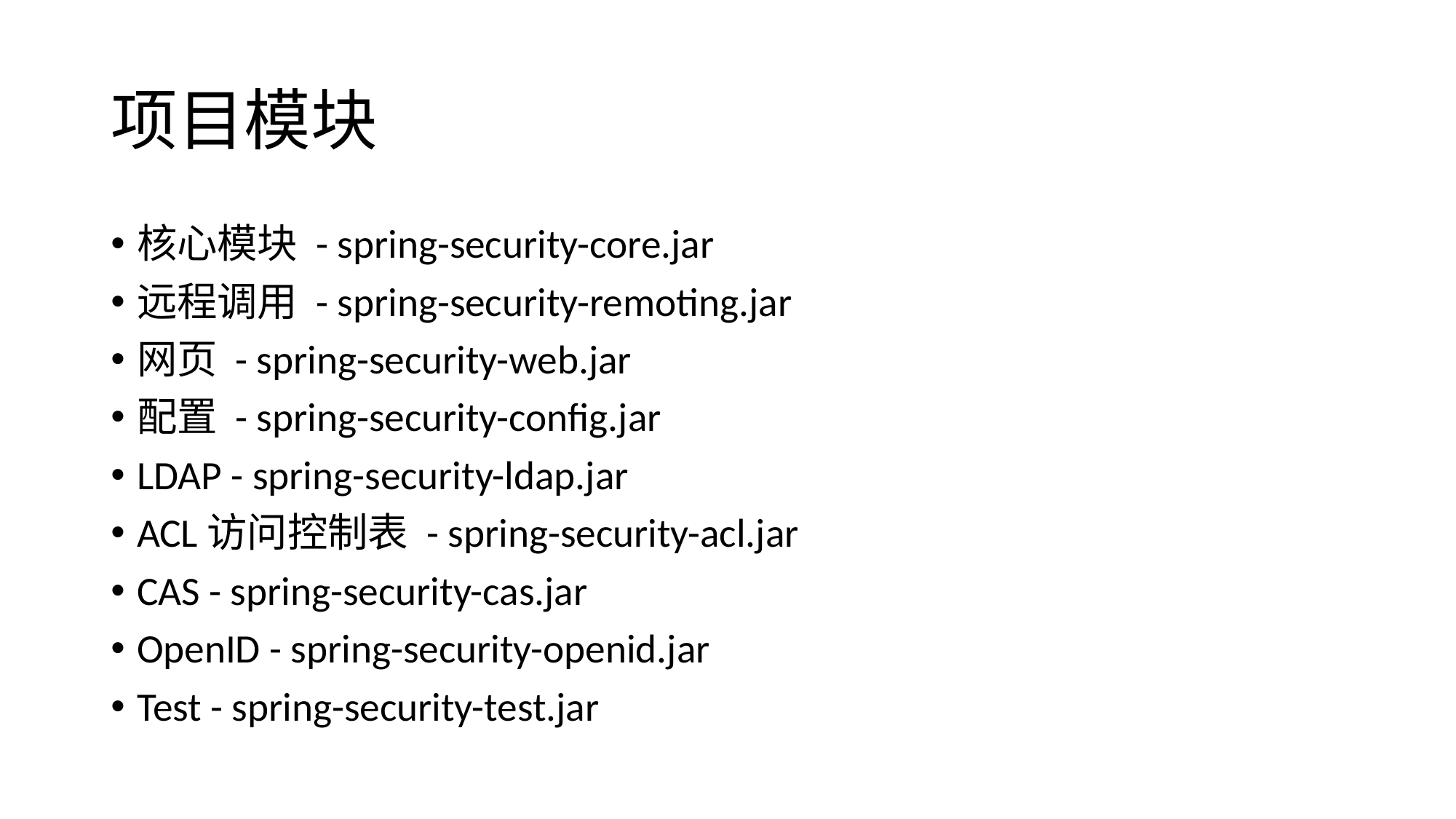

# 项目模块
核心模块 - spring-security-core.jar
远程调用 - spring-security-remoting.jar
网页 - spring-security-web.jar
配置 - spring-security-config.jar
LDAP - spring-security-ldap.jar
ACL访问控制表 - spring-security-acl.jar
CAS - spring-security-cas.jar
OpenID - spring-security-openid.jar
Test - spring-security-test.jar